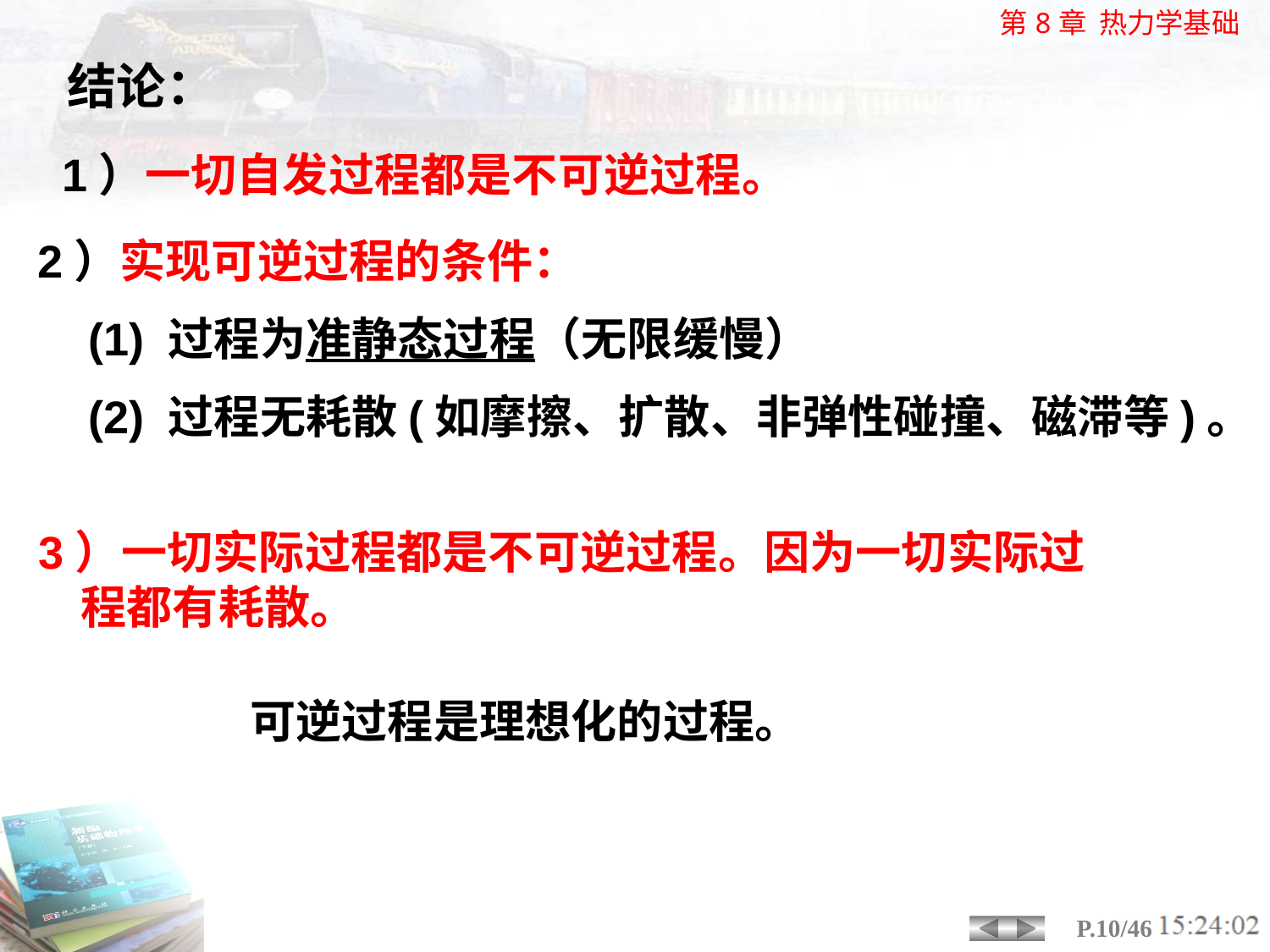

结论：
1）一切自发过程都是不可逆过程。
2）实现可逆过程的条件：
    (1) 过程为准静态过程（无限缓慢）
    (2) 过程无耗散(如摩擦、扩散、非弹性碰撞、磁滞等)。
3）一切实际过程都是不可逆过程。因为一切实际过
   程都有耗散。
    可逆过程是理想化的过程。